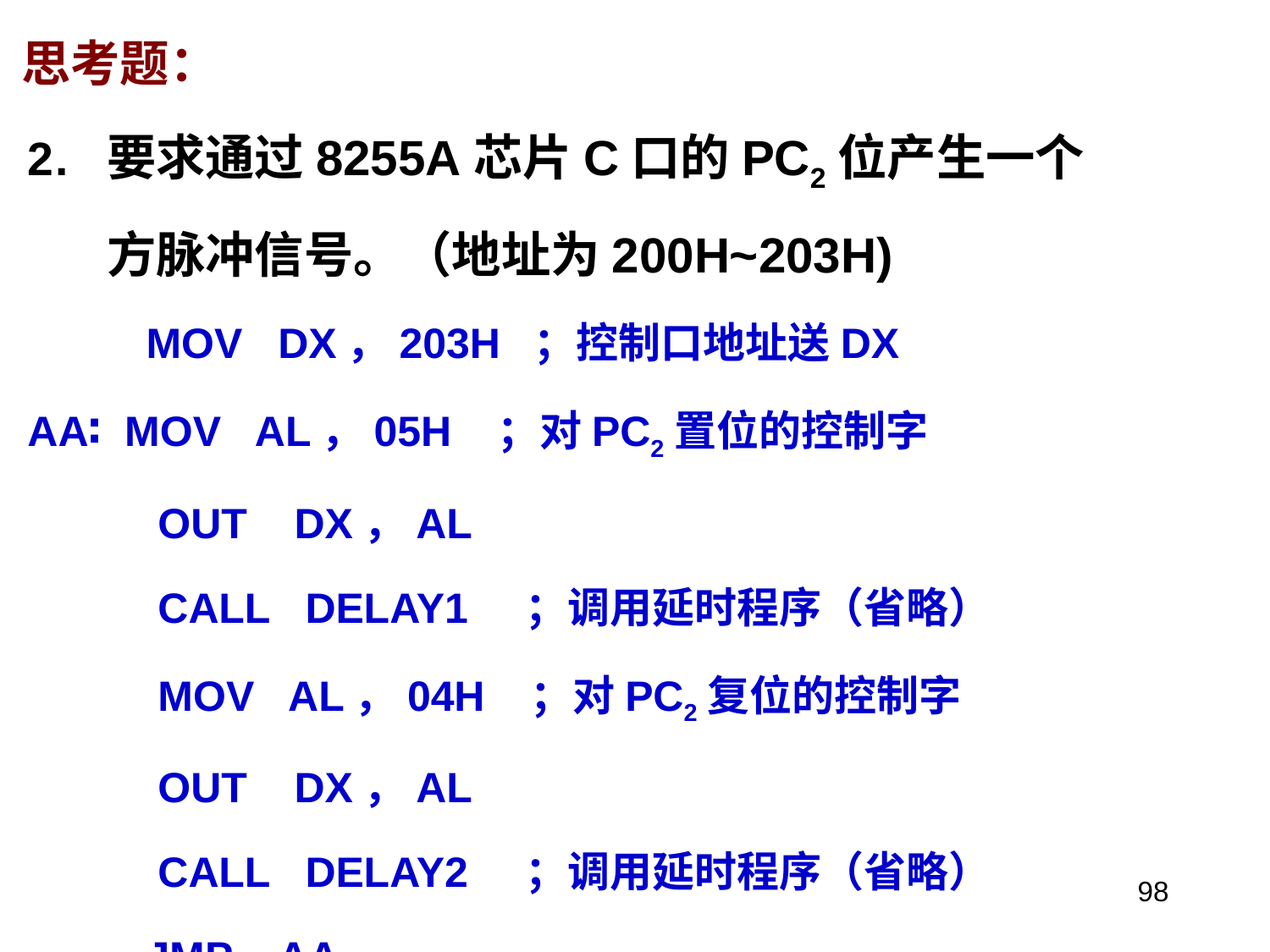

# 思考题：
要求通过8255A芯片C口的PC2位产生一个方脉冲信号。（地址为200H~203H)
          MOV   DX，203H  ；控制口地址送DX
AA∶  MOV   AL，05H   ；对PC2置位的控制字
           OUT    DX，AL
           CALL   DELAY1    ；调用延时程序（省略）
           MOV   AL，04H   ；对PC2复位的控制字
           OUT    DX，AL
           CALL   DELAY2    ；调用延时程序（省略）
          JMP    AA
98